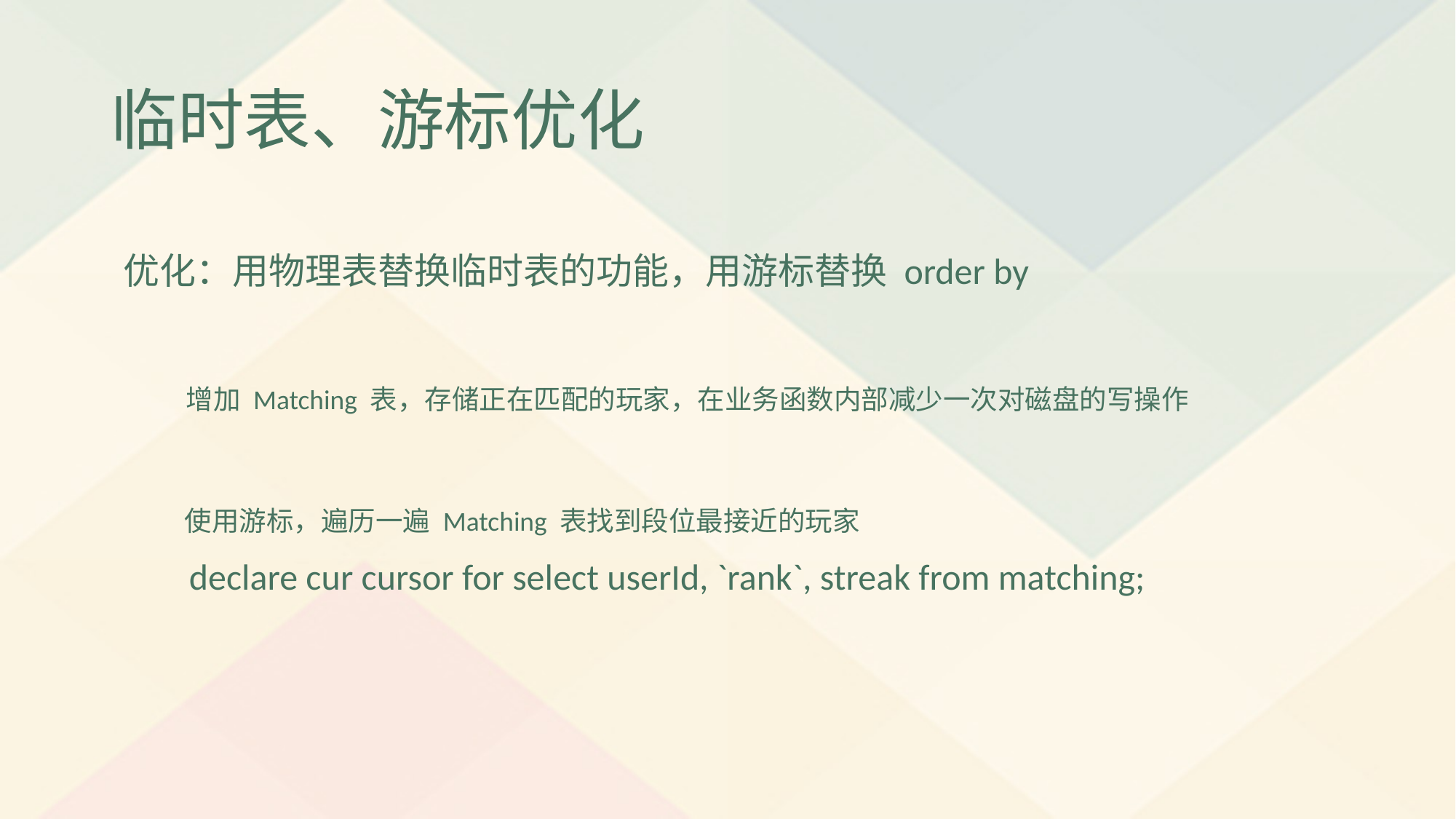

# 临时表、游标优化
优化：用物理表替换临时表的功能，用游标替换 order by
增加 Matching 表，存储正在匹配的玩家，在业务函数内部减少一次对磁盘的写操作
使用游标，遍历一遍 Matching 表找到段位最接近的玩家
declare cur cursor for select userId, `rank`, streak from matching;